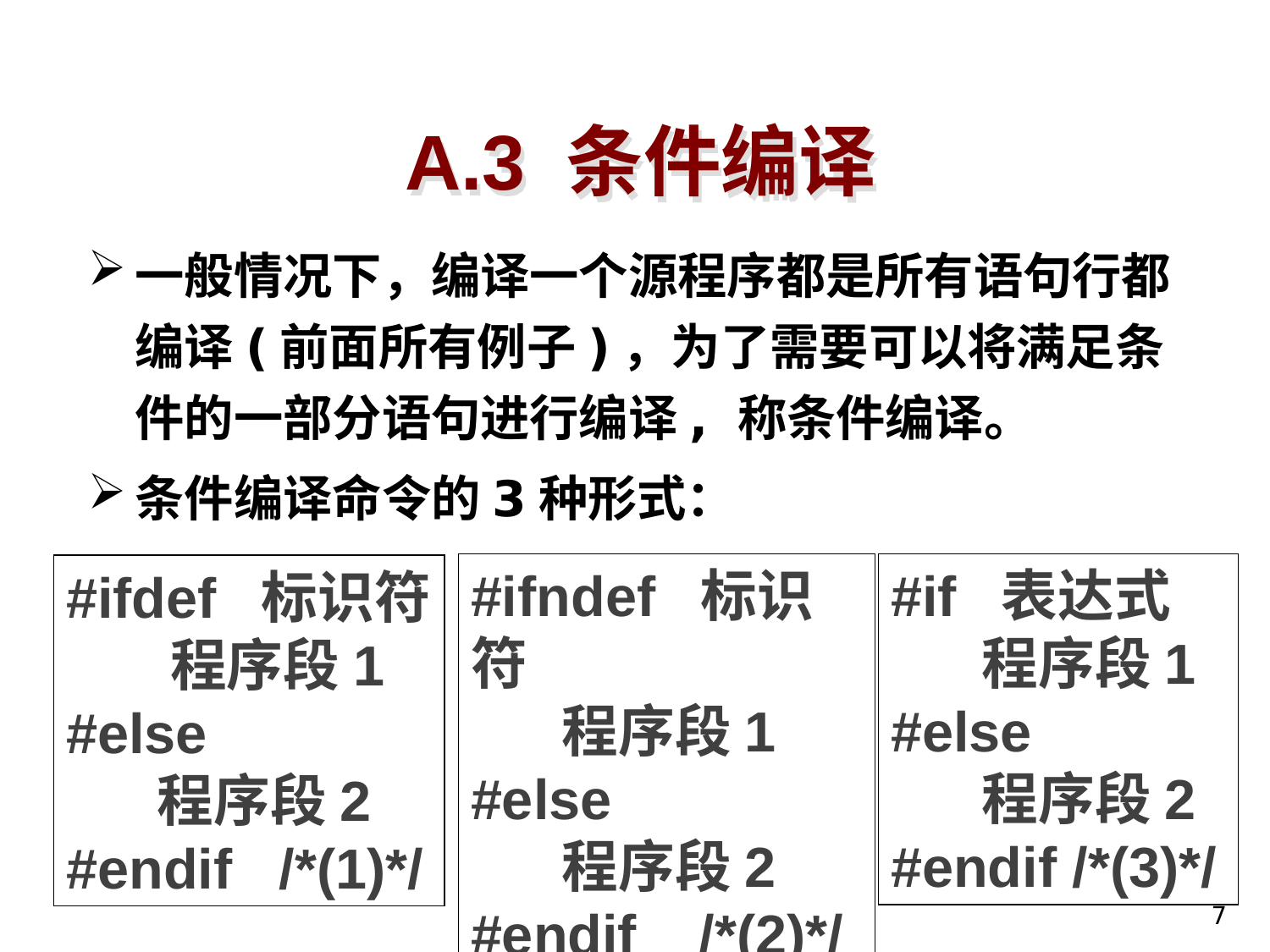

# A.3 条件编译
一般情况下，编译一个源程序都是所有语句行都编译(前面所有例子)，为了需要可以将满足条件的一部分语句进行编译, 称条件编译。
条件编译命令的3种形式：

#ifndef  标识符
      程序段1
#else
      程序段2
#endif    /*(2)*/
#if  表达式
      程序段1
#else
      程序段2
#endif /*(3)*/
#ifdef  标识符
       程序段1
#else
      程序段2
#endif   /*(1)*/
7